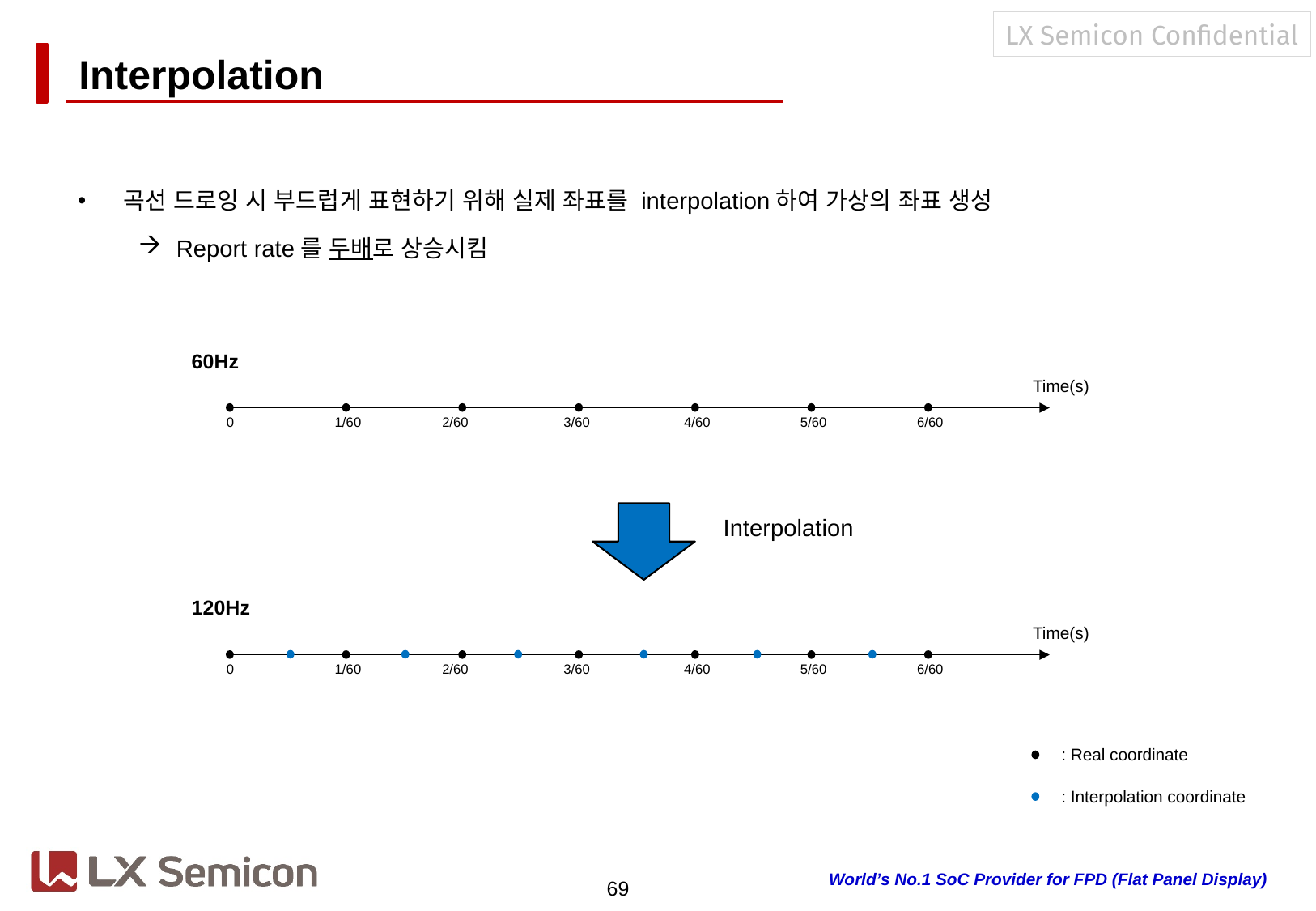

# Interpolation

곡선 드로잉 시 부드럽게 표현하기 위해 실제 좌표를 interpolation하여 가상의 좌표 생성
Report rate를 두배로 상승시킴

60Hz
Time(s)

0
1/60
2/60
3/60
4/60
5/60
6/60

Interpolation
120Hz
Time(s)

0
1/60
2/60
3/60
4/60
5/60
6/60
: Real coordinate

: Interpolation coordinate